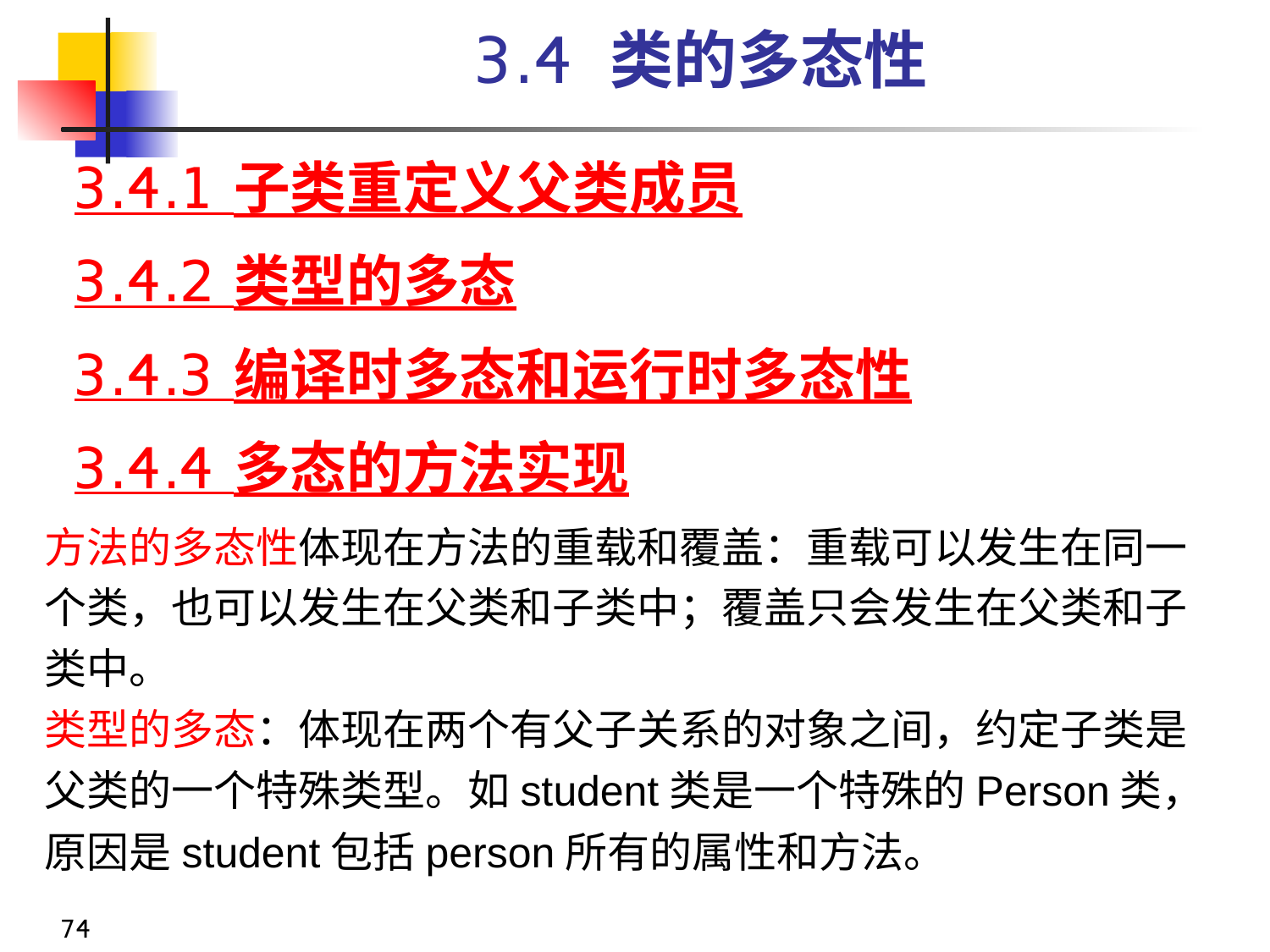

# 3.4 类的多态性
3.4.1 子类重定义父类成员
3.4.2 类型的多态
3.4.3 编译时多态和运行时多态性
3.4.4 多态的方法实现
方法的多态性体现在方法的重载和覆盖：重载可以发生在同一个类，也可以发生在父类和子类中；覆盖只会发生在父类和子类中。
类型的多态：体现在两个有父子关系的对象之间，约定子类是父类的一个特殊类型。如student类是一个特殊的Person类，原因是student包括person所有的属性和方法。
74